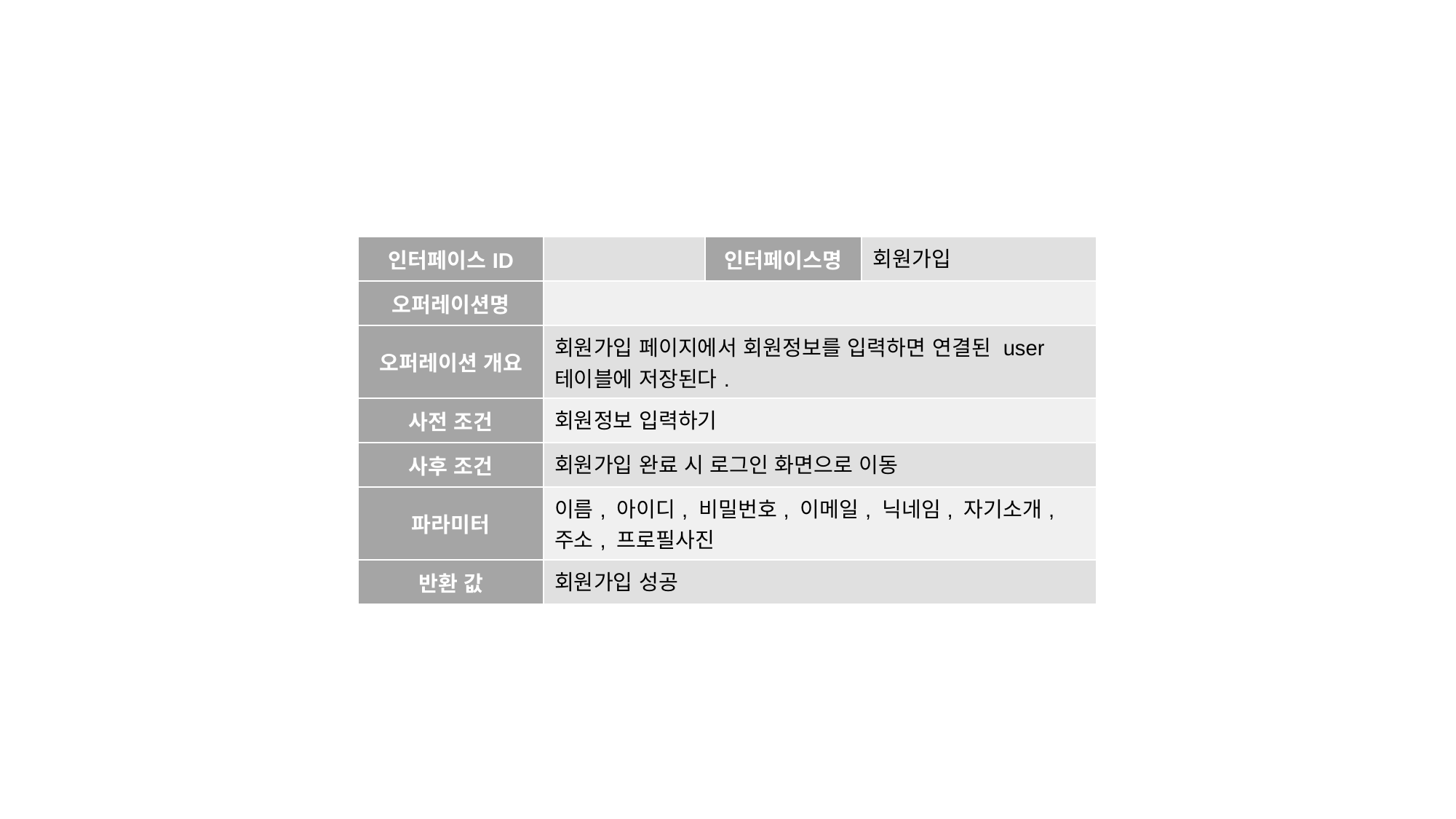

| 인터페이스ID |  | 인터페이스명 | 회원가입 |
| --- | --- | --- | --- |
| 오퍼레이션명 |  |  |  |
| 오퍼레이션 개요 | 회원가입 페이지에서 회원정보를 입력하면 연결된 user 테이블에 저장된다. |  |  |
| 사전 조건 | 회원정보 입력하기 |  |  |
| 사후 조건 | 회원가입 완료 시 로그인 화면으로 이동 |  |  |
| 파라미터 | 이름, 아이디, 비밀번호, 이메일, 닉네임, 자기소개, 주소, 프로필사진 |  |  |
| 반환 값 | 회원가입 성공 |  |  |